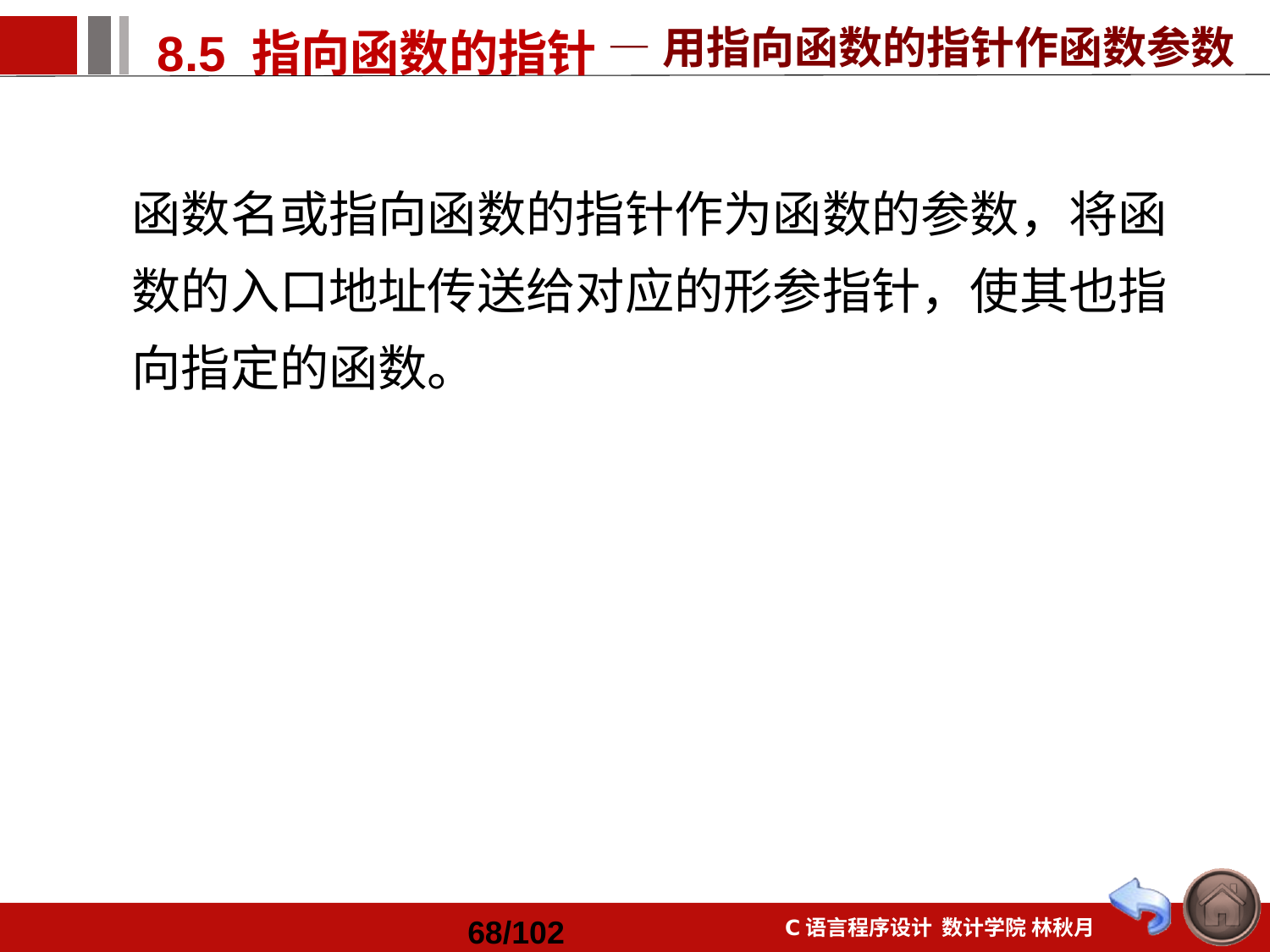

—用指向函数的指针作函数参数
函数名或指向函数的指针作为函数的参数，将函数的入口地址传送给对应的形参指针，使其也指向指定的函数。